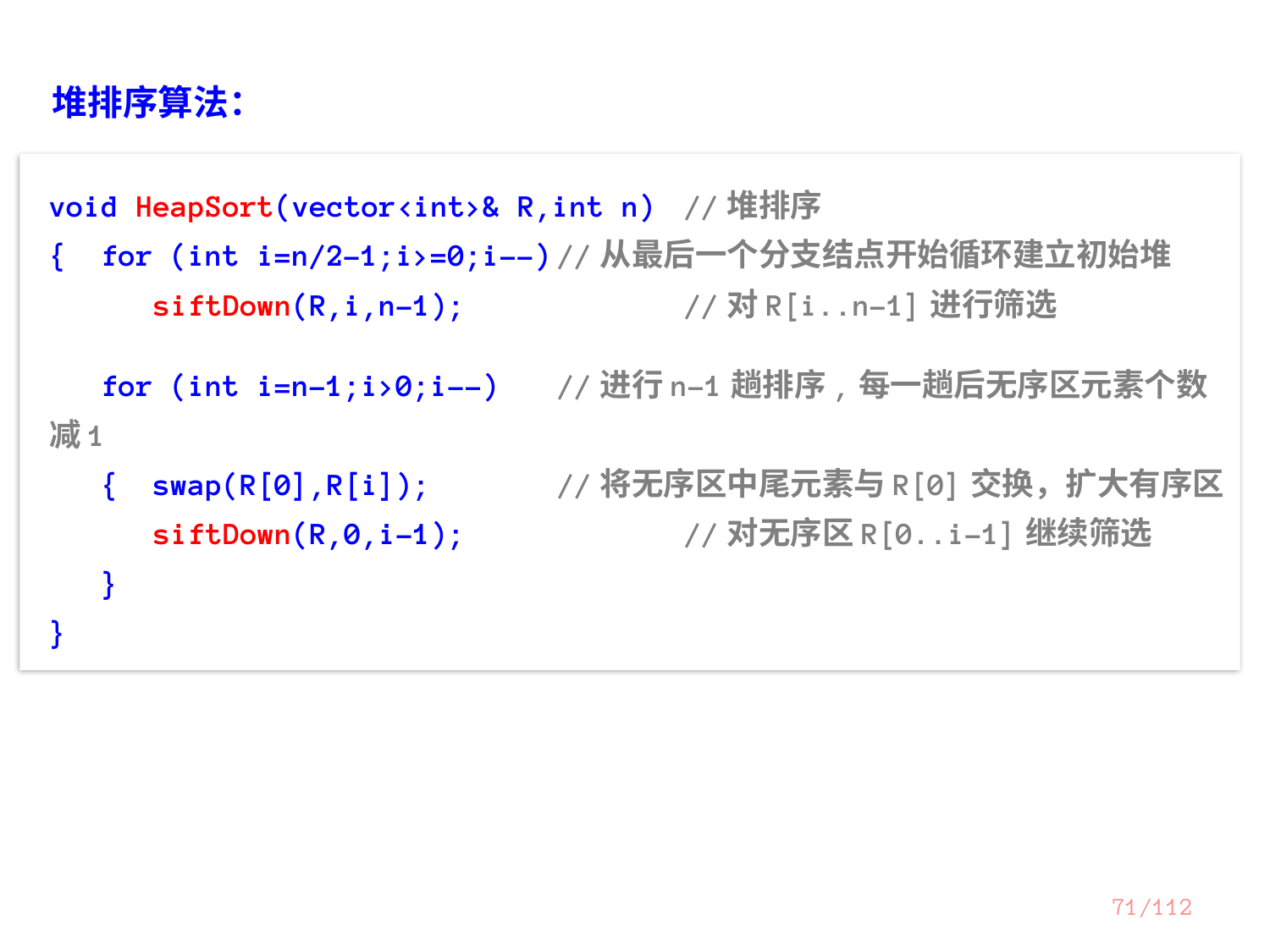

堆排序算法：
void HeapSort(vector<int>& R,int n)	//堆排序
{  for (int i=n/2-1;i>=0;i--)	//从最后一个分支结点开始循环建立初始堆
      siftDown(R,i,n-1);		//对R[i..n-1]进行筛选
   for (int i=n-1;i>0;i--)	//进行n-1趟排序,每一趟后无序区元素个数减1
   {  swap(R[0],R[i]);	//将无序区中尾元素与R[0]交换，扩大有序区
      siftDown(R,0,i-1);		//对无序区R[0..i-1]继续筛选
   }
}
71/112